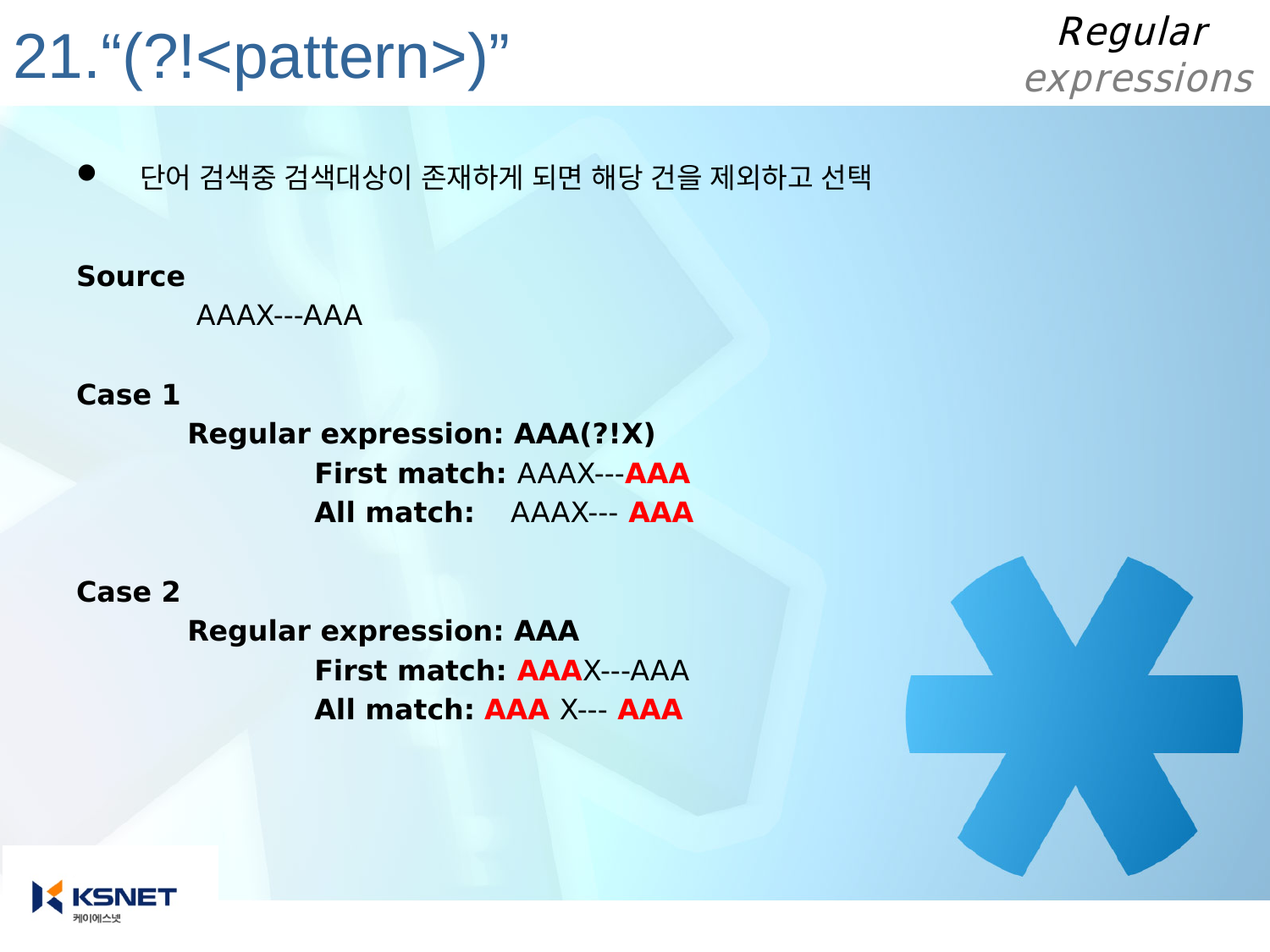

# 21.“(?!<pattern>)”

단어 검색중 검색대상이 존재하게 되면 해당 건을 제외하고 선택

Source
		 AAAX---AAA

Case 1
		Regular expression: AAA(?!X)
 			First match: AAAX---AAA
			All match:    AAAX--- AAA

Case 2
		Regular expression: AAA
 			First match: AAAX---AAA
			All match: AAA X--- AAA